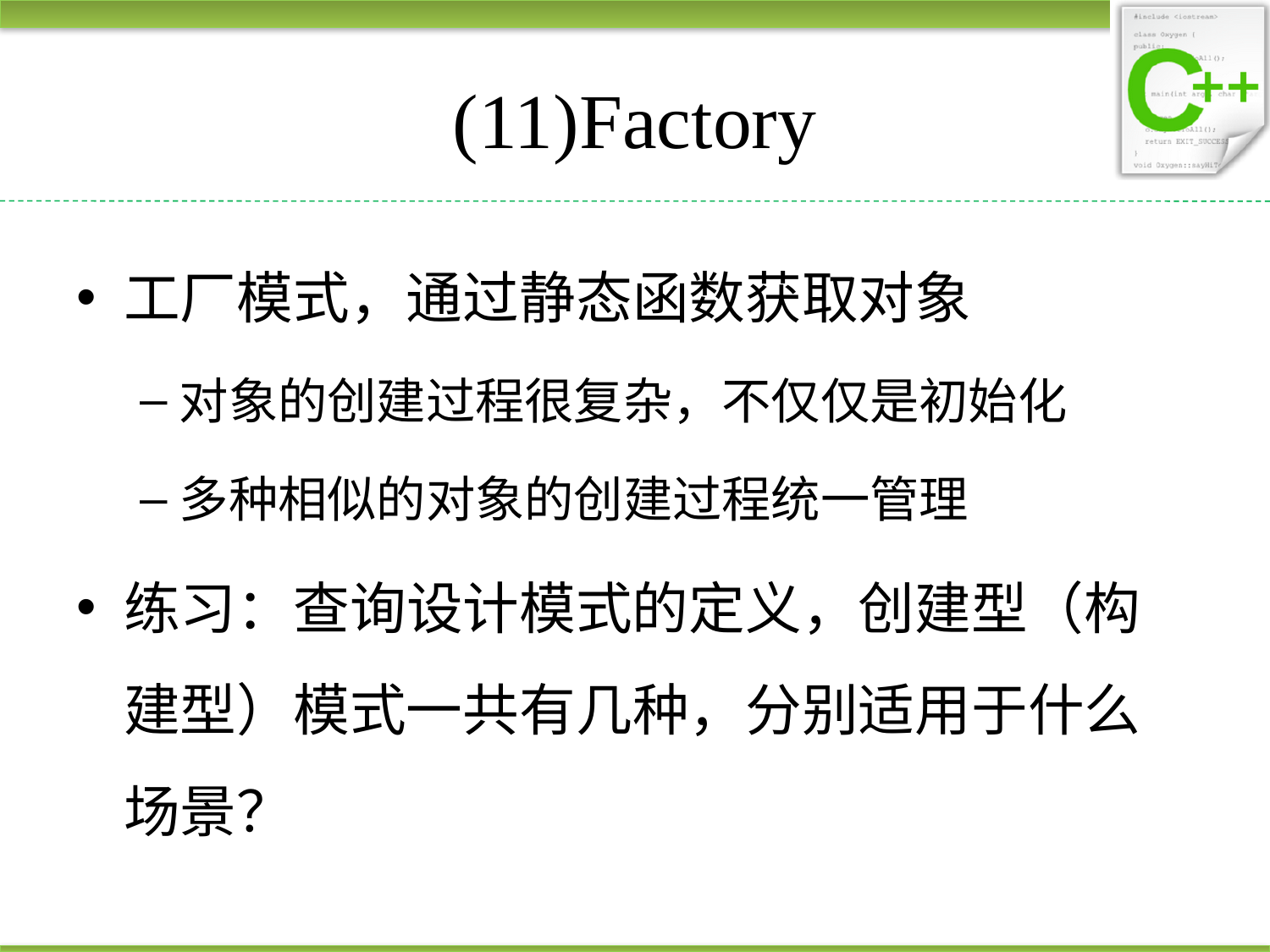

# (11)Factory
工厂模式，通过静态函数获取对象
对象的创建过程很复杂，不仅仅是初始化
多种相似的对象的创建过程统一管理
练习：查询设计模式的定义，创建型（构建型）模式一共有几种，分别适用于什么场景？